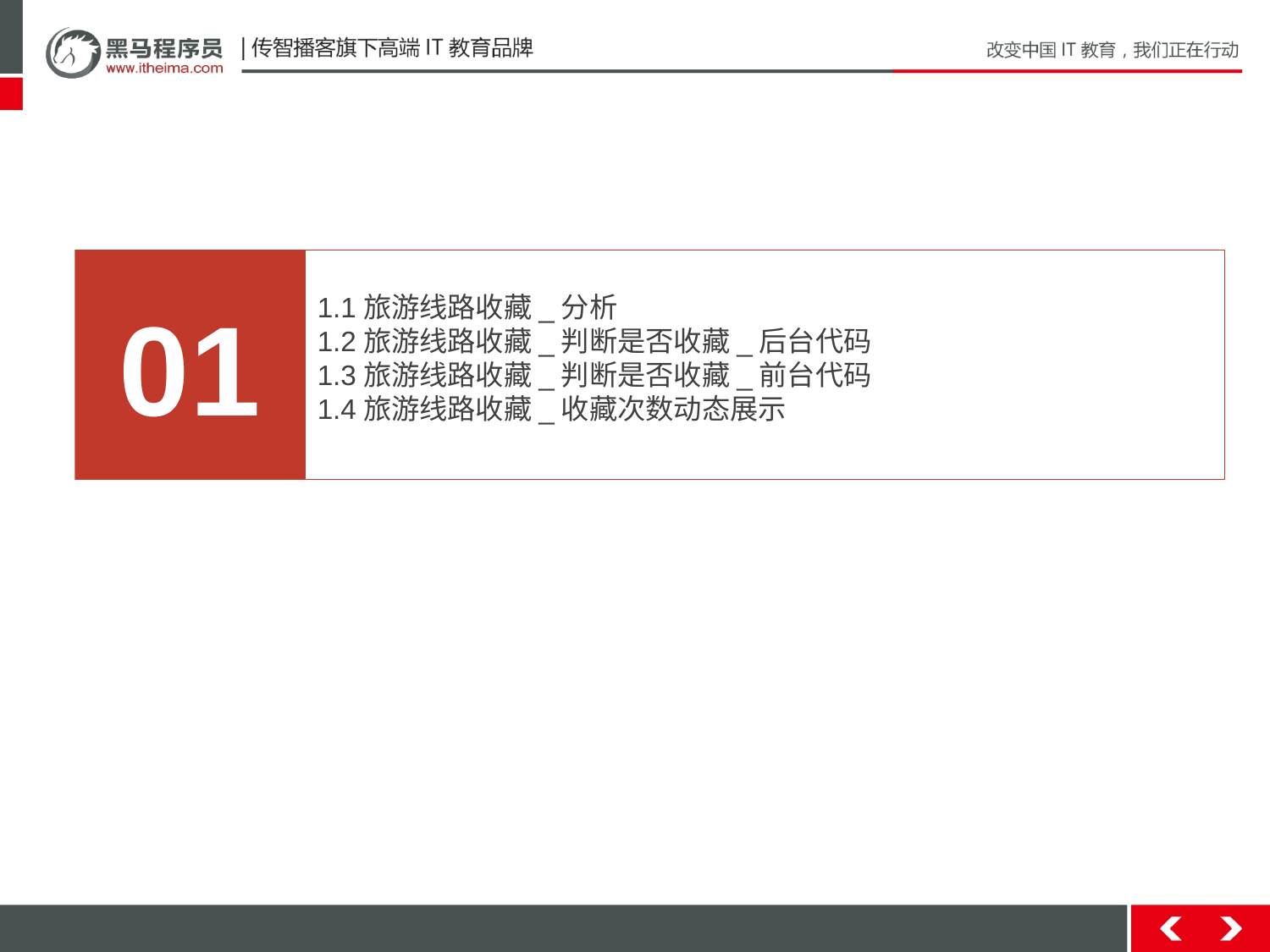

01

1.1旅游线路收藏_分析
1.2旅游线路收藏_判断是否收藏_后台代码
1.3旅游线路收藏_判断是否收藏_前台代码
1.4旅游线路收藏_收藏次数动态展示